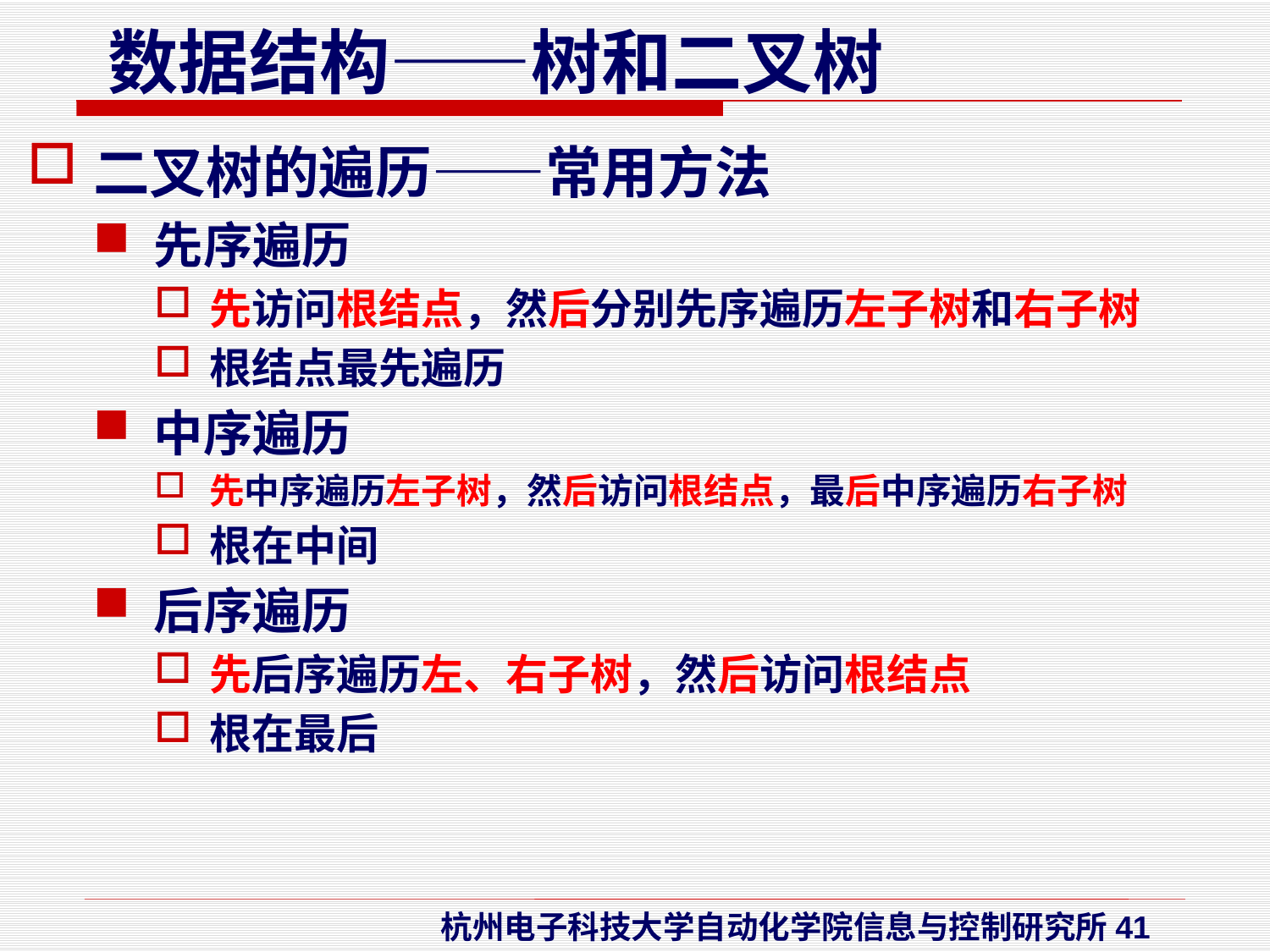

二叉树的遍历——常用方法
先序遍历
先访问根结点，然后分别先序遍历左子树和右子树
根结点最先遍历
中序遍历
先中序遍历左子树，然后访问根结点，最后中序遍历右子树
根在中间
后序遍历
先后序遍历左、右子树，然后访问根结点
根在最后